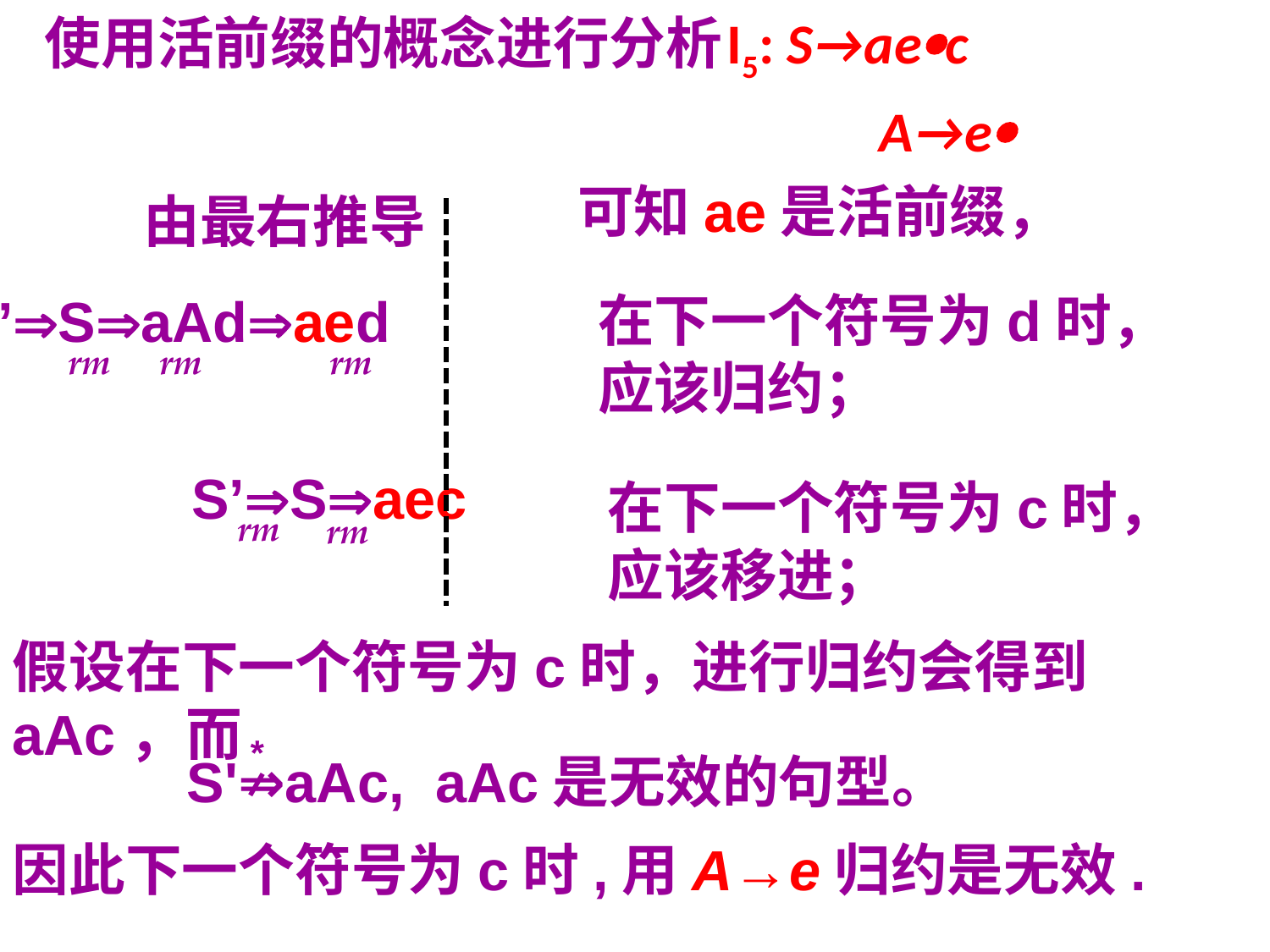

使用活前缀的概念进行分析	I5: S→ae•c
     				     A→e•

可知ae是活前缀，
由最右推导
在下一个符号为d时，
应该归约；
S’⇒S⇒aAd⇒aed
rm
rm
rm
S’⇒S⇒aec
rm
rm
在下一个符号为c时，
应该移进；
假设在下一个符号为c时，进行归约会得到aAc，而

因此下一个符号为c时,用A→e归约是无效.
*
 S'⇏aAc,  aAc是无效的句型。